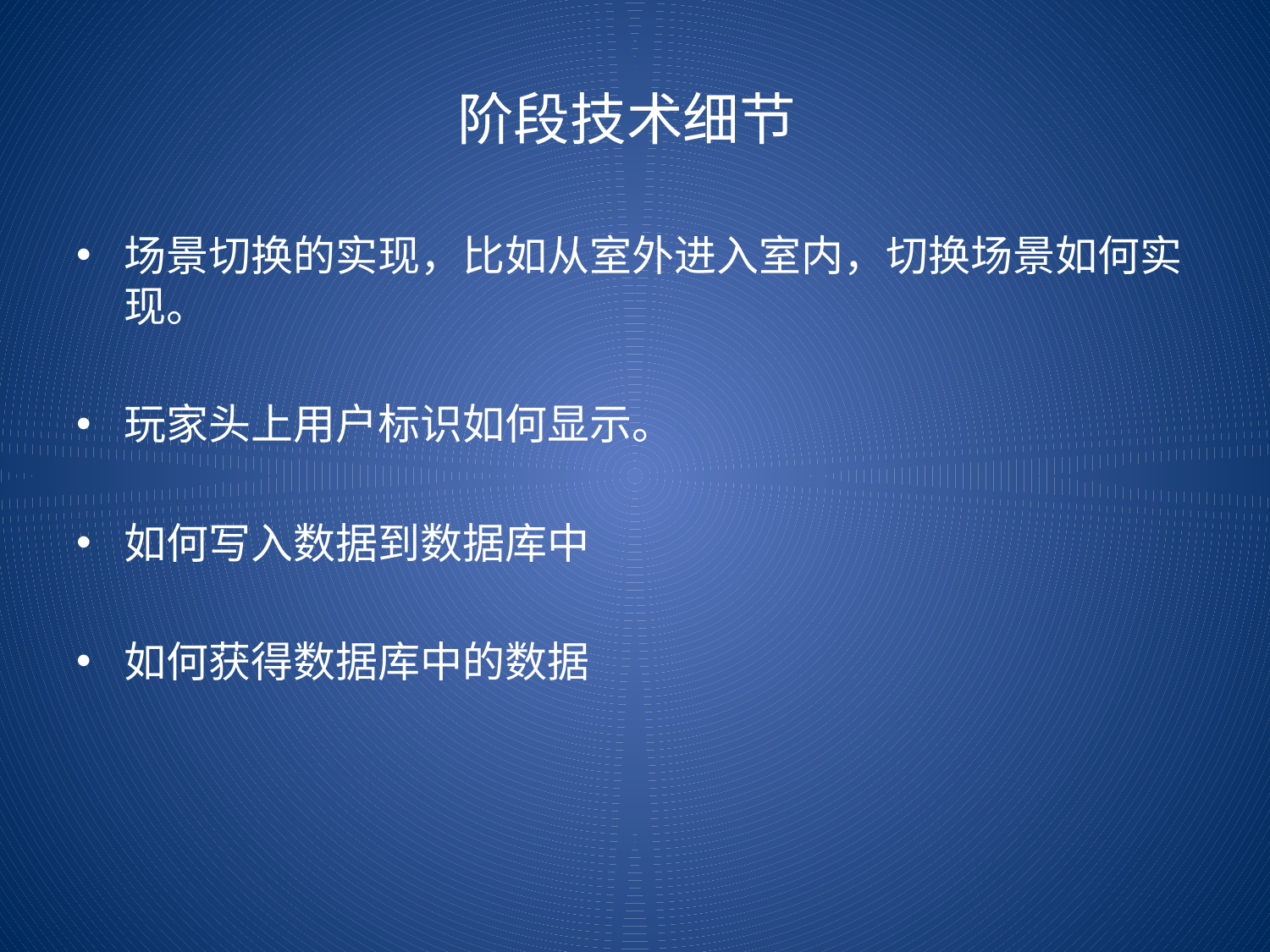

# 阶段技术细节
场景切换的实现，比如从室外进入室内，切换场景如何实现。

玩家头上用户标识如何显示。

如何写入数据到数据库中

如何获得数据库中的数据